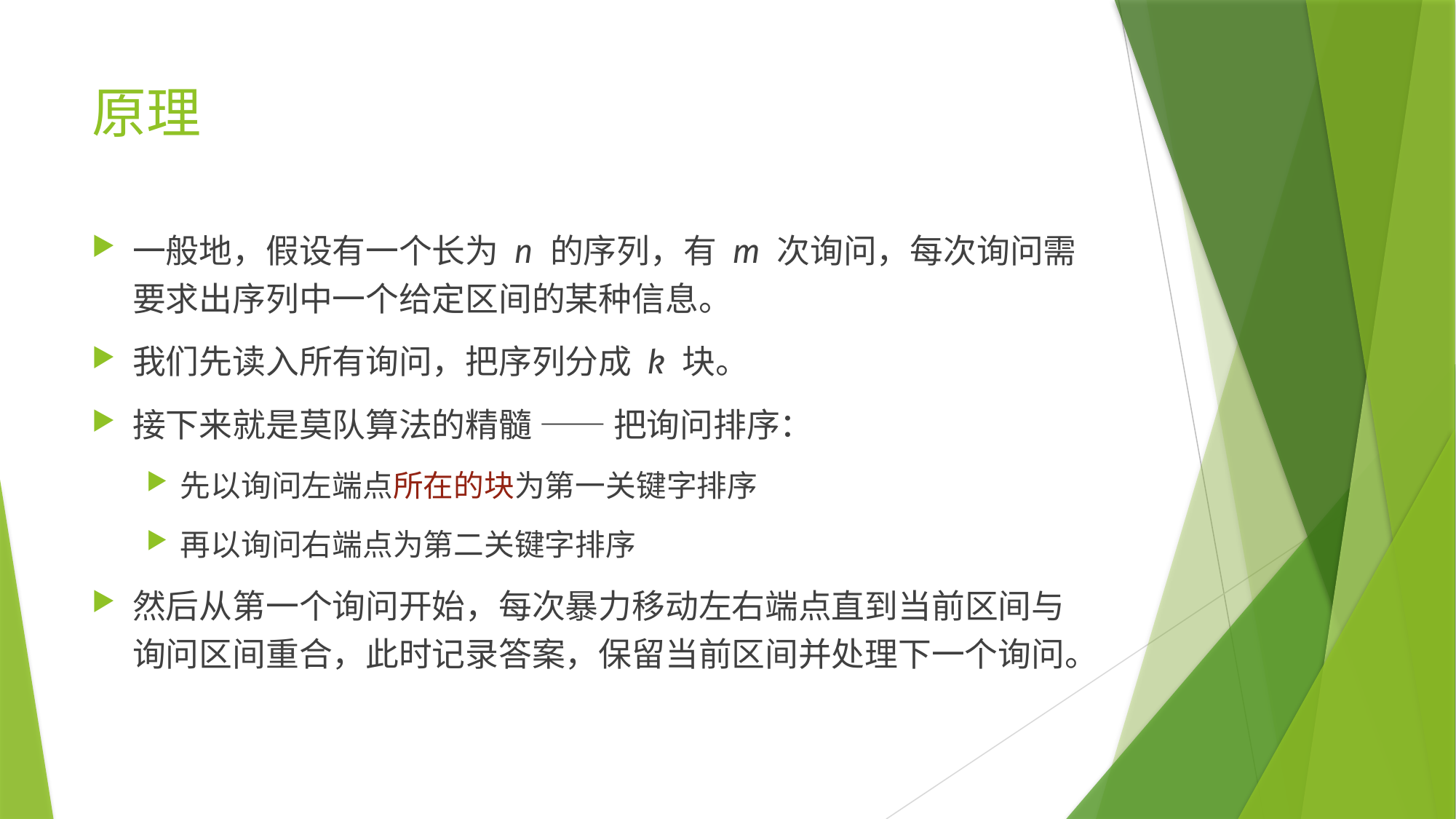

# 原理
一般地，假设有一个长为 n 的序列，有 m 次询问，每次询问需要求出序列中一个给定区间的某种信息。
我们先读入所有询问，把序列分成 k 块。
接下来就是莫队算法的精髓 —— 把询问排序：
先以询问左端点所在的块为第一关键字排序
再以询问右端点为第二关键字排序
然后从第一个询问开始，每次暴力移动左右端点直到当前区间与询问区间重合，此时记录答案，保留当前区间并处理下一个询问。